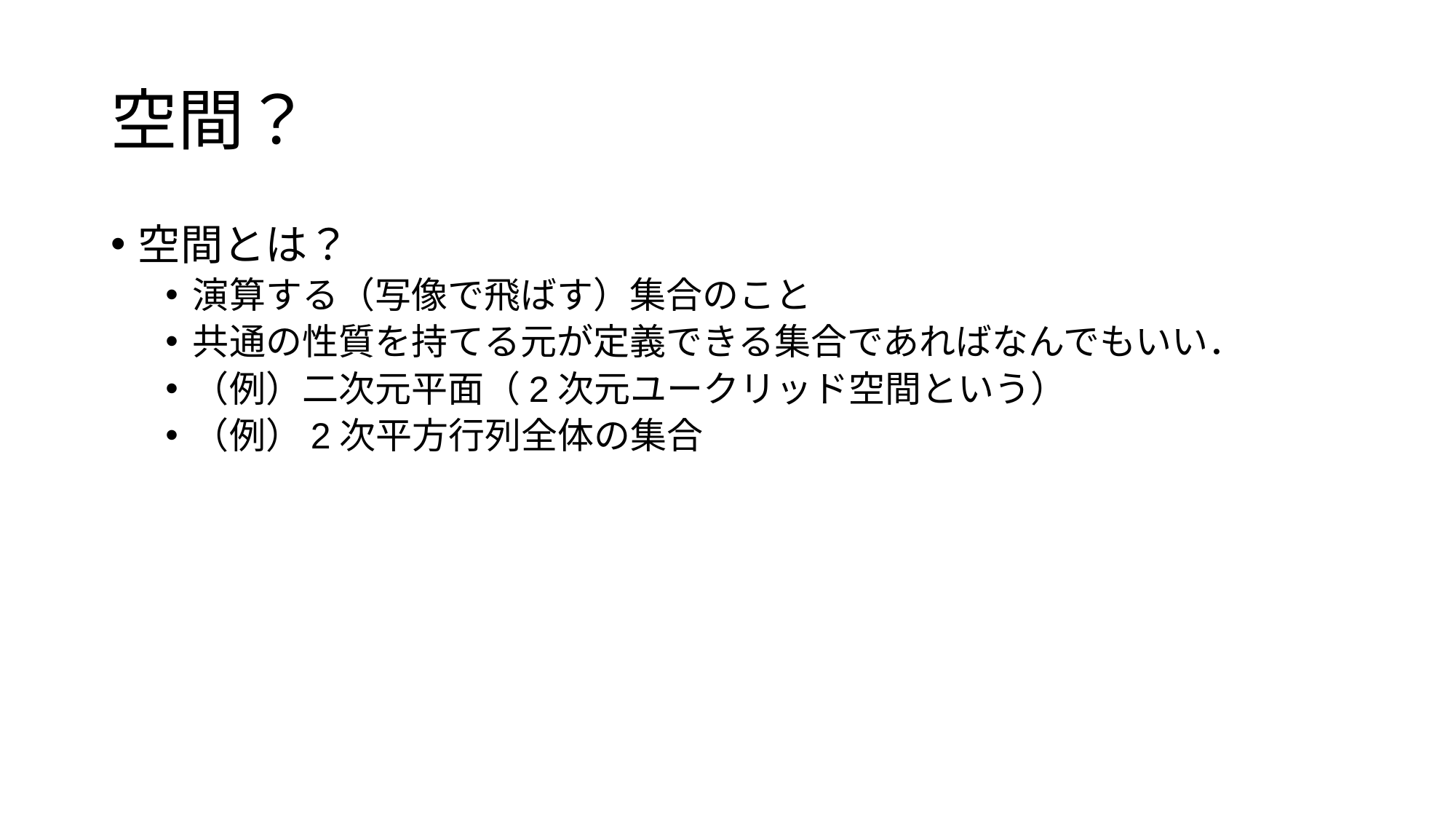

# 空間？
空間とは？
演算する（写像で飛ばす）集合のこと
共通の性質を持てる元が定義できる集合であればなんでもいい．
（例）二次元平面（2次元ユークリッド空間という）
（例）2次平方行列全体の集合